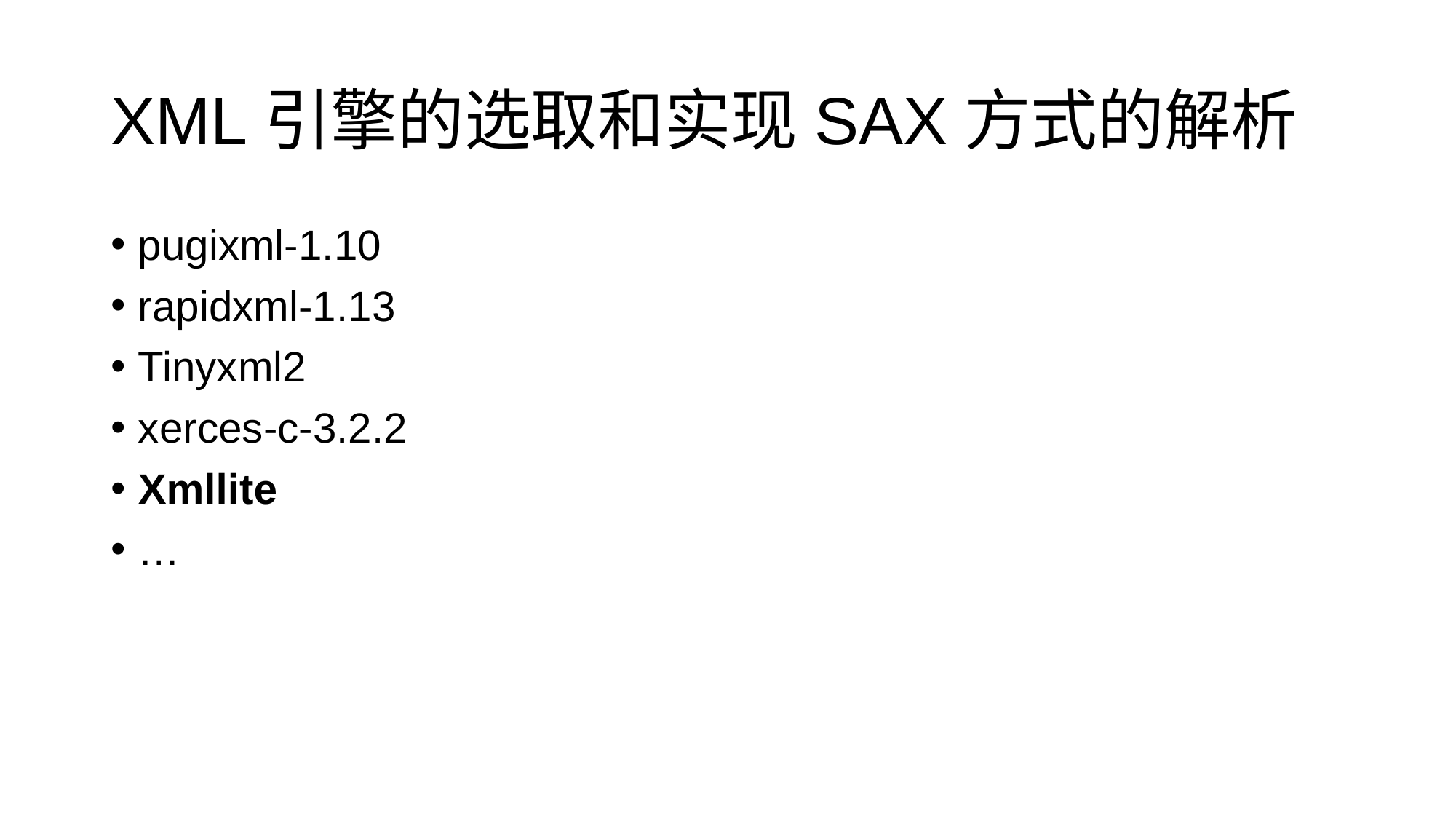

# XML引擎的选取和实现SAX方式的解析
pugixml-1.10
rapidxml-1.13
Tinyxml2
xerces-c-3.2.2
Xmllite
…